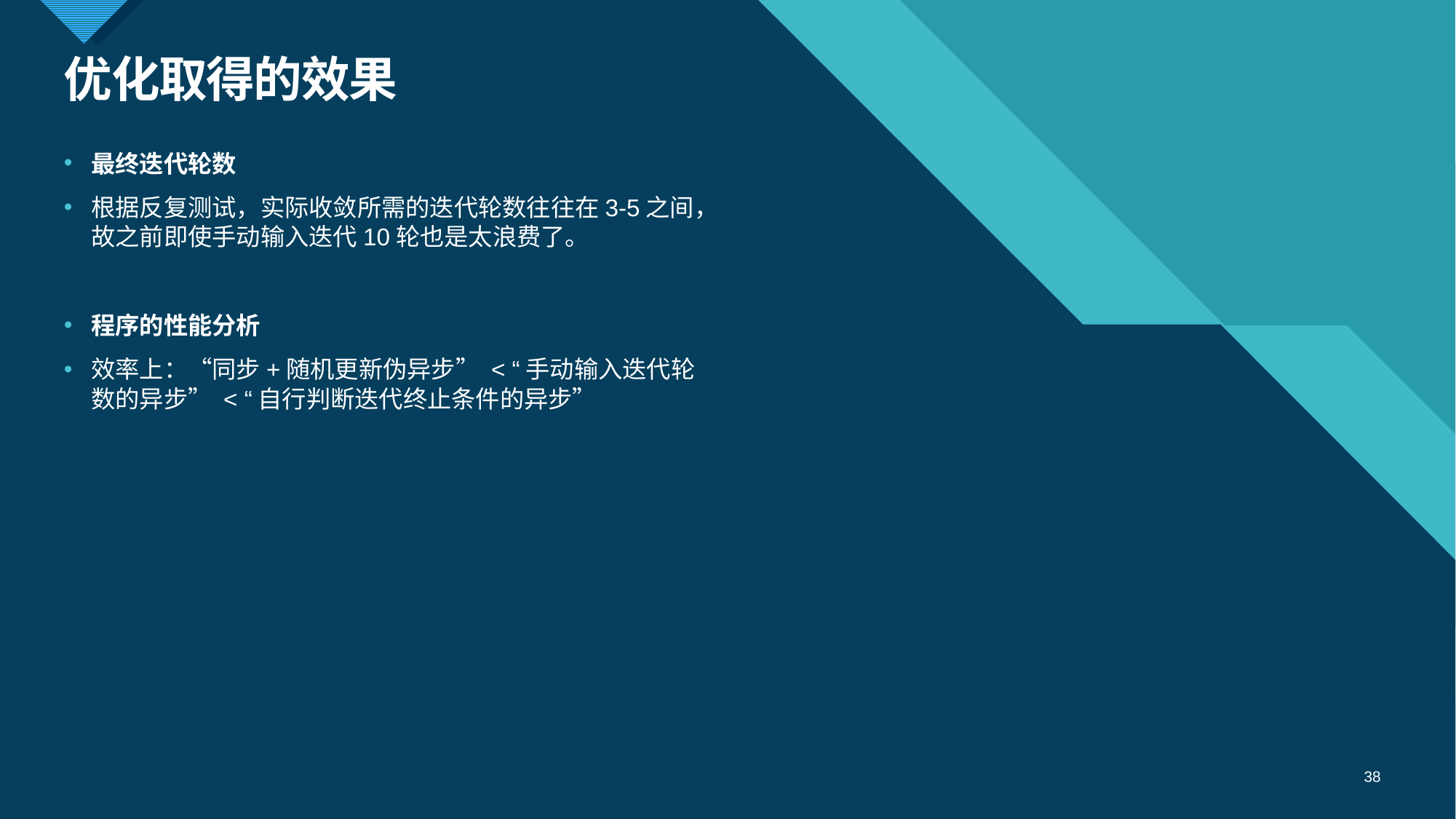

# 优化取得的效果
最终迭代轮数
根据反复测试，实际收敛所需的迭代轮数往往在3-5之间，故之前即使手动输入迭代10轮也是太浪费了。

程序的性能分析
效率上：“同步+随机更新伪异步” < “手动输入迭代轮数的异步” < “自行判断迭代终止条件的异步”

38